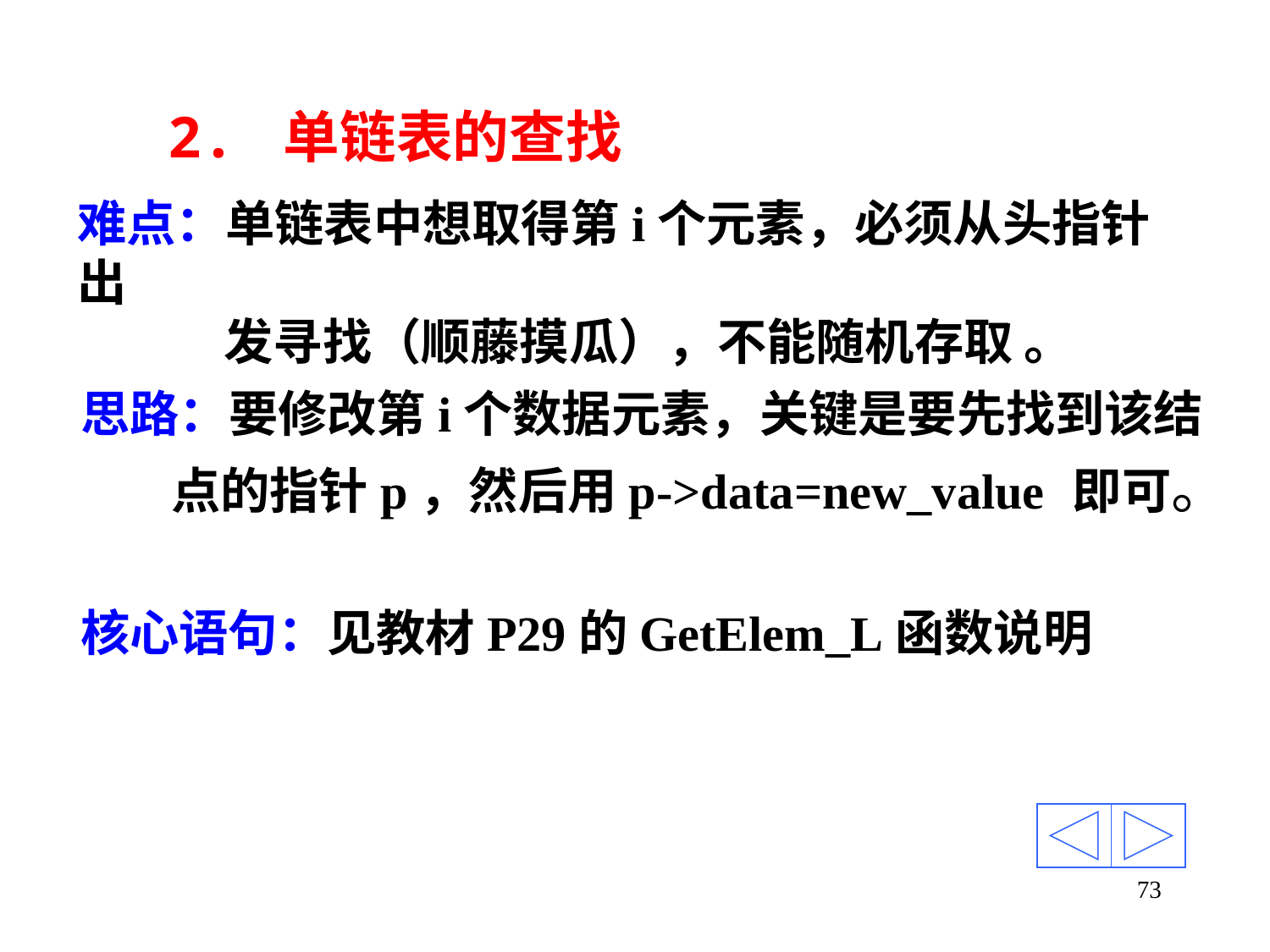

# 2. 单链表的查找
难点：单链表中想取得第i个元素，必须从头指针出
            发寻找（顺藤摸瓜），不能随机存取 。
思路：要修改第i个数据元素，关键是要先找到该结
       点的指针p，然后用p->data=new_value 即可。
核心语句：见教材P29的GetElem_L函数说明

73